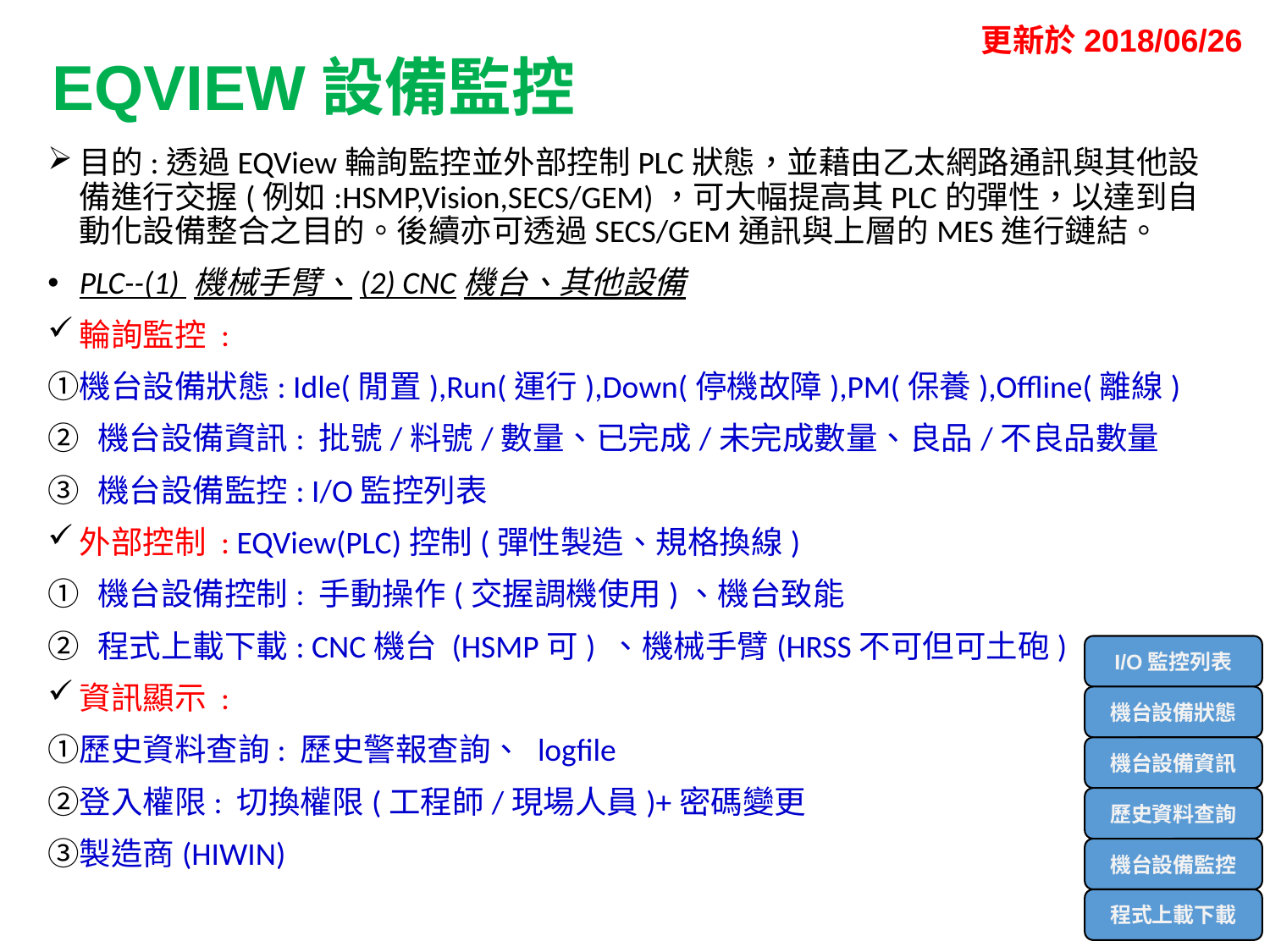

更新於2018/06/26
EQVIEW設備監控
目的:透過EQView輪詢監控並外部控制PLC狀態，並藉由乙太網路通訊與其他設備進行交握(例如:HSMP,Vision,SECS/GEM)，可大幅提高其PLC的彈性，以達到自動化設備整合之目的。後續亦可透過SECS/GEM通訊與上層的MES進行鏈結。
PLC--(1) 機械手臂、(2) CNC機台、其他設備
輪詢監控 :
機台設備狀態: Idle(閒置),Run(運行),Down(停機故障),PM(保養),Offline(離線)
機台設備資訊: 批號/料號/數量、已完成/未完成數量、良品/不良品數量
機台設備監控: I/O監控列表
外部控制 : EQView(PLC)控制(彈性製造、規格換線)
機台設備控制: 手動操作(交握調機使用)、機台致能
程式上載下載: CNC機台 (HSMP可) 、機械手臂(HRSS不可但可土砲)
資訊顯示 :
歷史資料查詢: 歷史警報查詢、 logfile
登入權限: 切換權限(工程師/現場人員)+密碼變更
製造商(HIWIN)
I/O監控列表
機台設備狀態
機台設備資訊
歷史資料查詢
機台設備監控
程式上載下載